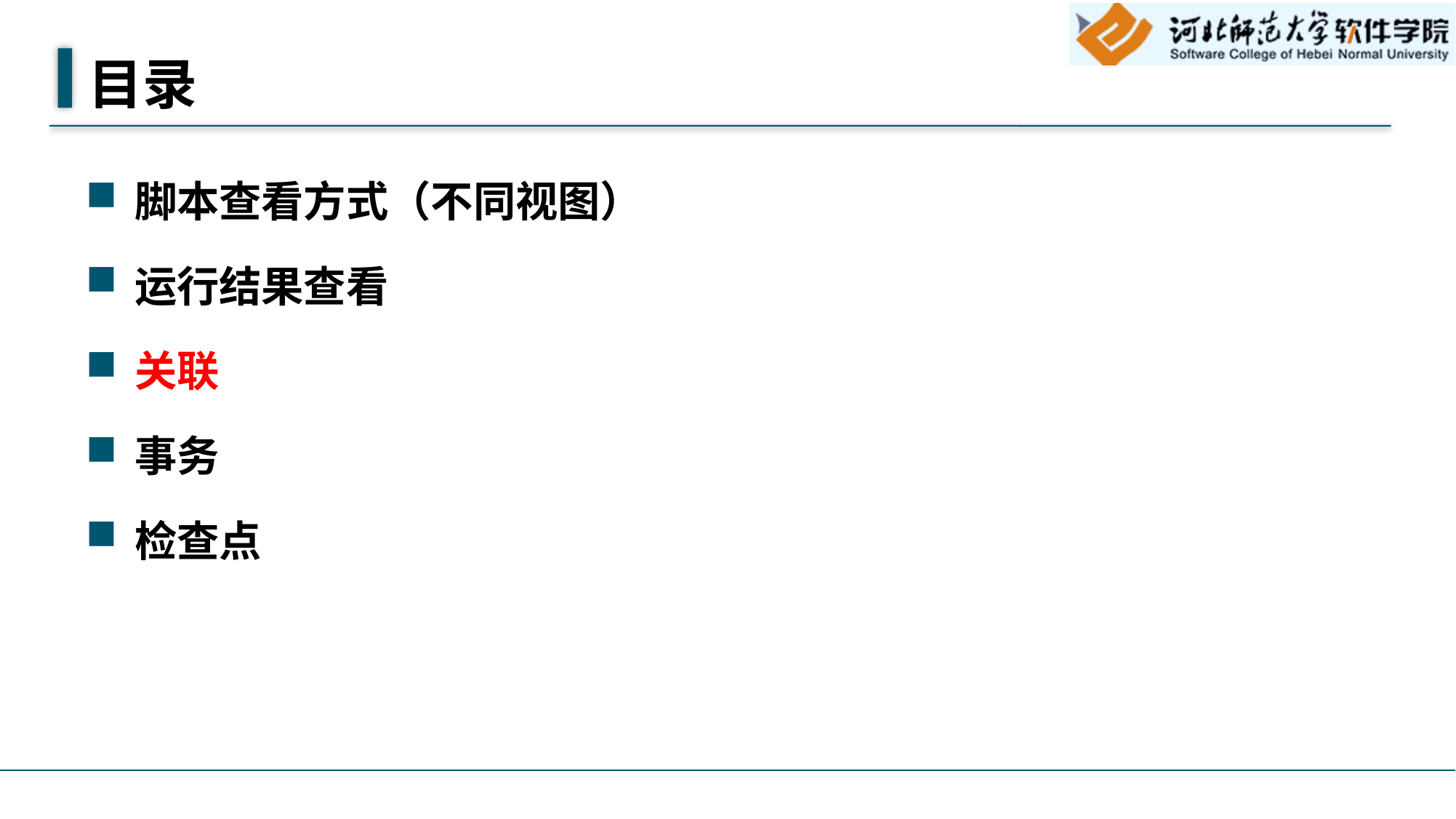

# 目录
脚本查看方式（不同视图）
运行结果查看
关联
事务
检查点